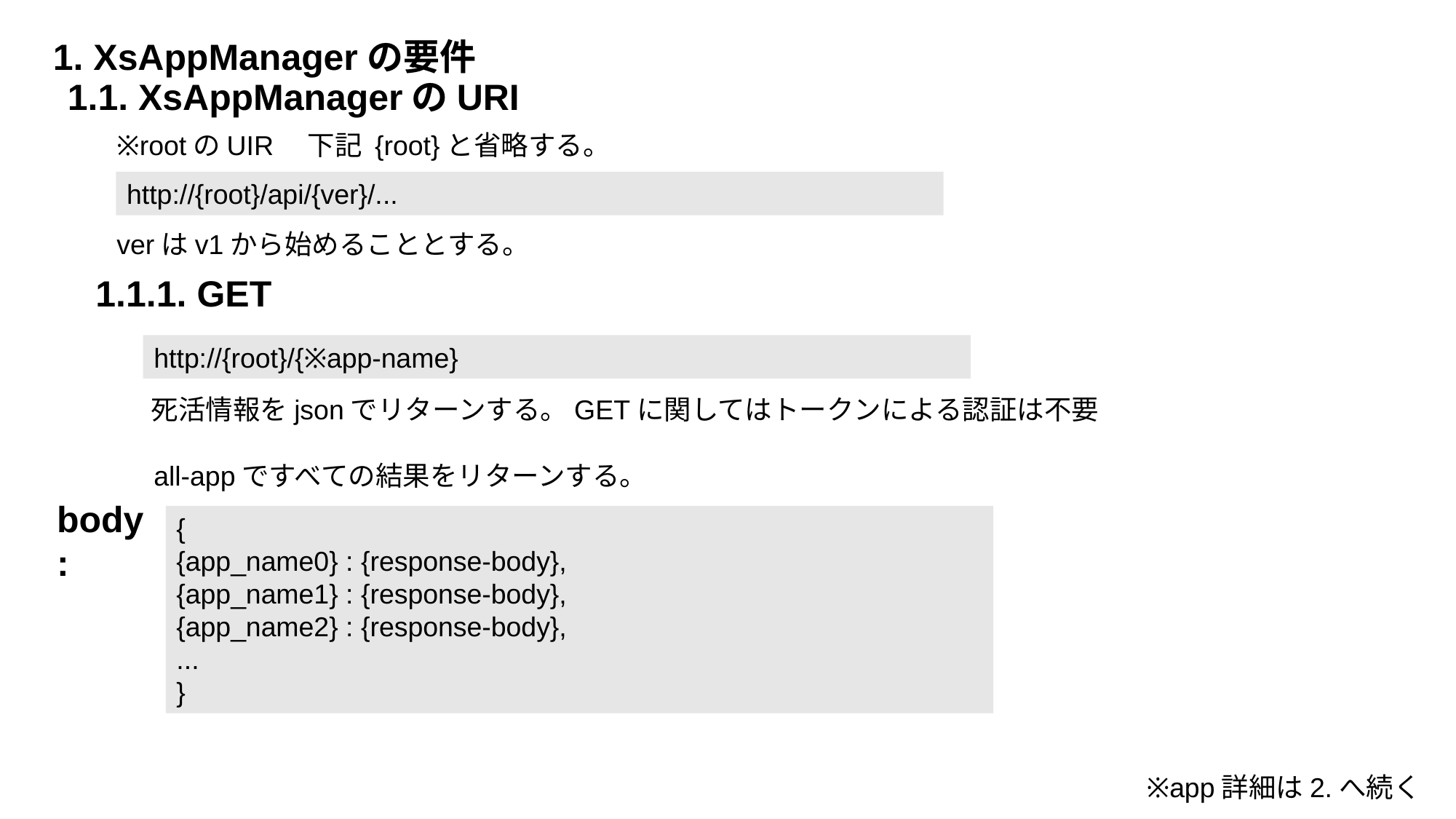

1. XsAppManagerの要件
1.1. XsAppManagerのURI
※rootのUIR　下記 {root}と省略する。
http://{root}/api/{ver}/...
verはv1から始めることとする。
1.1.1. GET
http://{root}/{※app-name}
死活情報をjsonでリターンする。GETに関してはトークンによる認証は不要
all-appですべての結果をリターンする。
body:
{
{app_name0} : {response-body},
{app_name1} : {response-body},
{app_name2} : {response-body},
...
}
※app詳細は2.へ続く